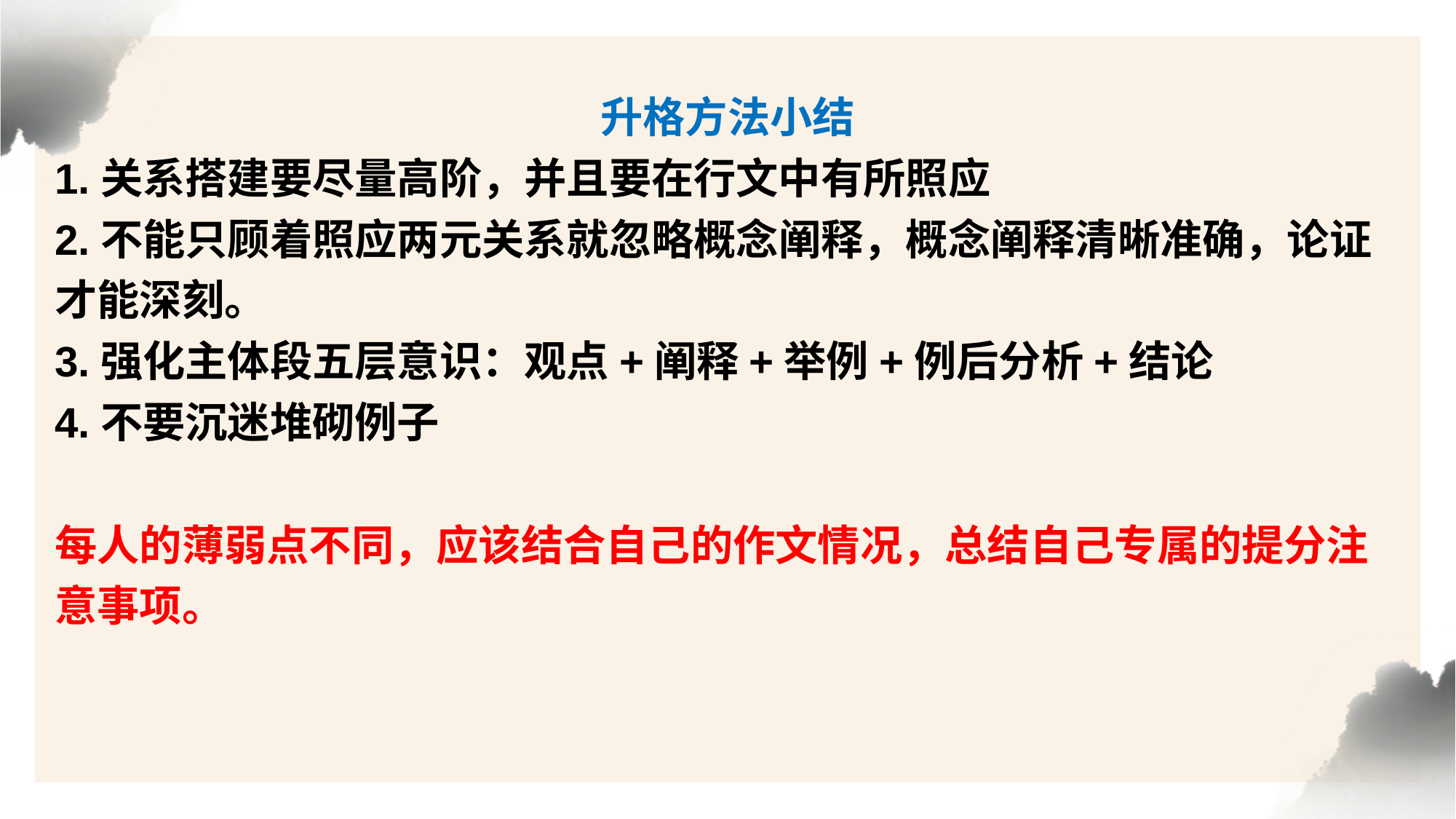

升格方法小结
1.关系搭建要尽量高阶，并且要在行文中有所照应
2.不能只顾着照应两元关系就忽略概念阐释，概念阐释清晰准确，论证才能深刻。
3.强化主体段五层意识：观点+阐释+举例+例后分析+结论
4.不要沉迷堆砌例子

每人的薄弱点不同，应该结合自己的作文情况，总结自己专属的提分注意事项。